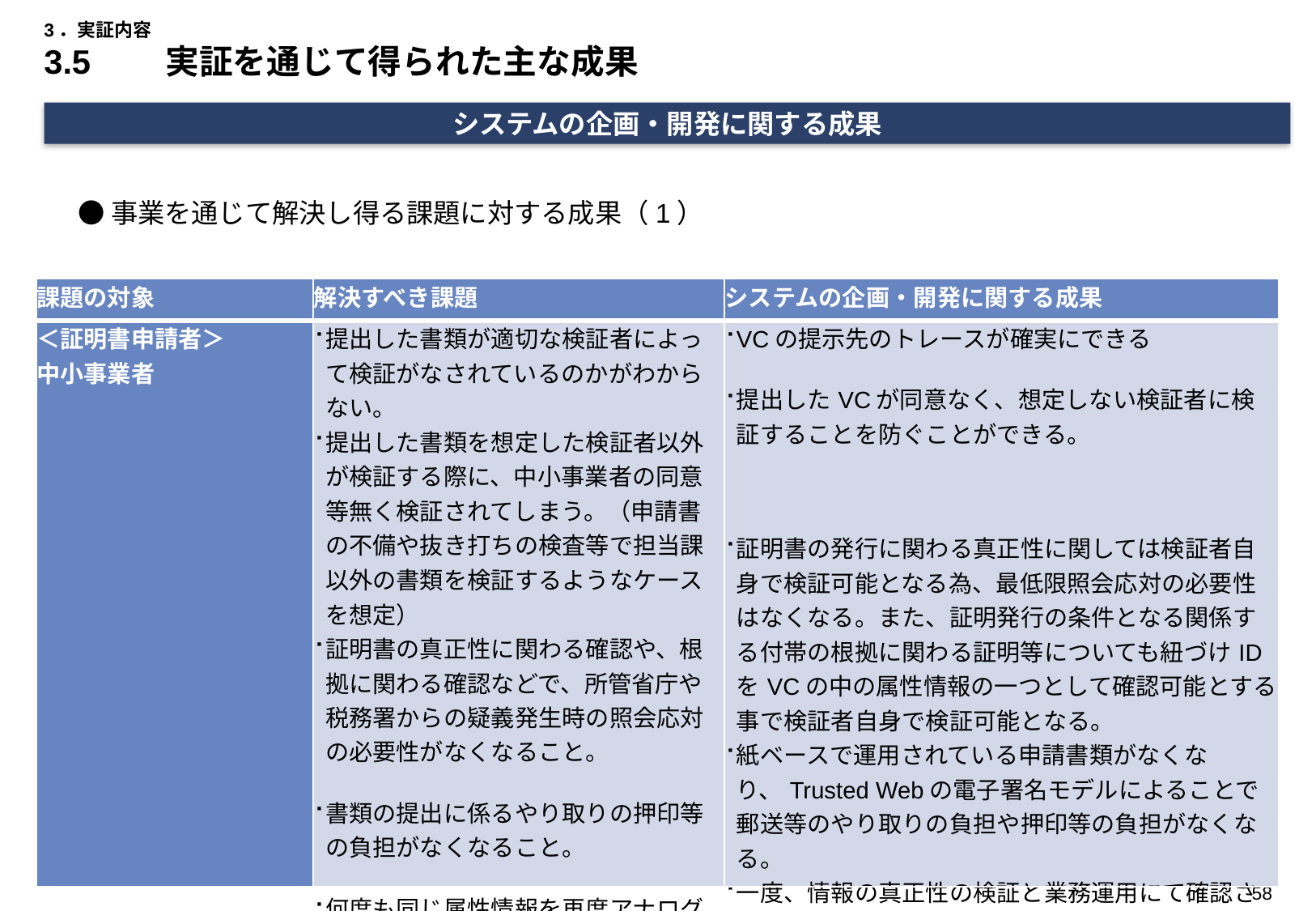

# 3．実証内容 3.5	実証を通じて得られた主な成果
システムの企画・開発に関する成果
●事業を通じて解決し得る課題に対する成果（1）
| 課題の対象 | 解決すべき課題 | システムの企画・開発に関する成果 |
| --- | --- | --- |
| ＜証明書申請者＞ 中小事業者 | 提出した書類が適切な検証者によって検証がなされているのかがわからない。 提出した書類を想定した検証者以外が検証する際に、中小事業者の同意等無く検証されてしまう。（申請書の不備や抜き打ちの検査等で担当課以外の書類を検証するようなケースを想定） 証明書の真正性に関わる確認や、根拠に関わる確認などで、所管省庁や税務署からの疑義発生時の照会応対の必要性がなくなること。 書類の提出に係るやり取りの押印等の負担がなくなること。 何度も同じ属性情報を再度アナログな形で提示する必要がある | VCの提示先のトレースが確実にできる 提出したVCが同意なく、想定しない検証者に検証することを防ぐことができる。 証明書の発行に関わる真正性に関しては検証者自身で検証可能となる為、最低限照会応対の必要性はなくなる。また、証明発行の条件となる関係する付帯の根拠に関わる証明等についても紐づけIDをVCの中の属性情報の一つとして確認可能とする事で検証者自身で検証可能となる。 紙ベースで運用されている申請書類がなくなり、Trusted Webの電子署名モデルによることで郵送等のやり取りの負担や押印等の負担がなくなる。   一度、情報の真正性の検証と業務運用にて確認された属性情報は、必要に応じ検証することで再度相手に提示を求める必要がなくなる。 |